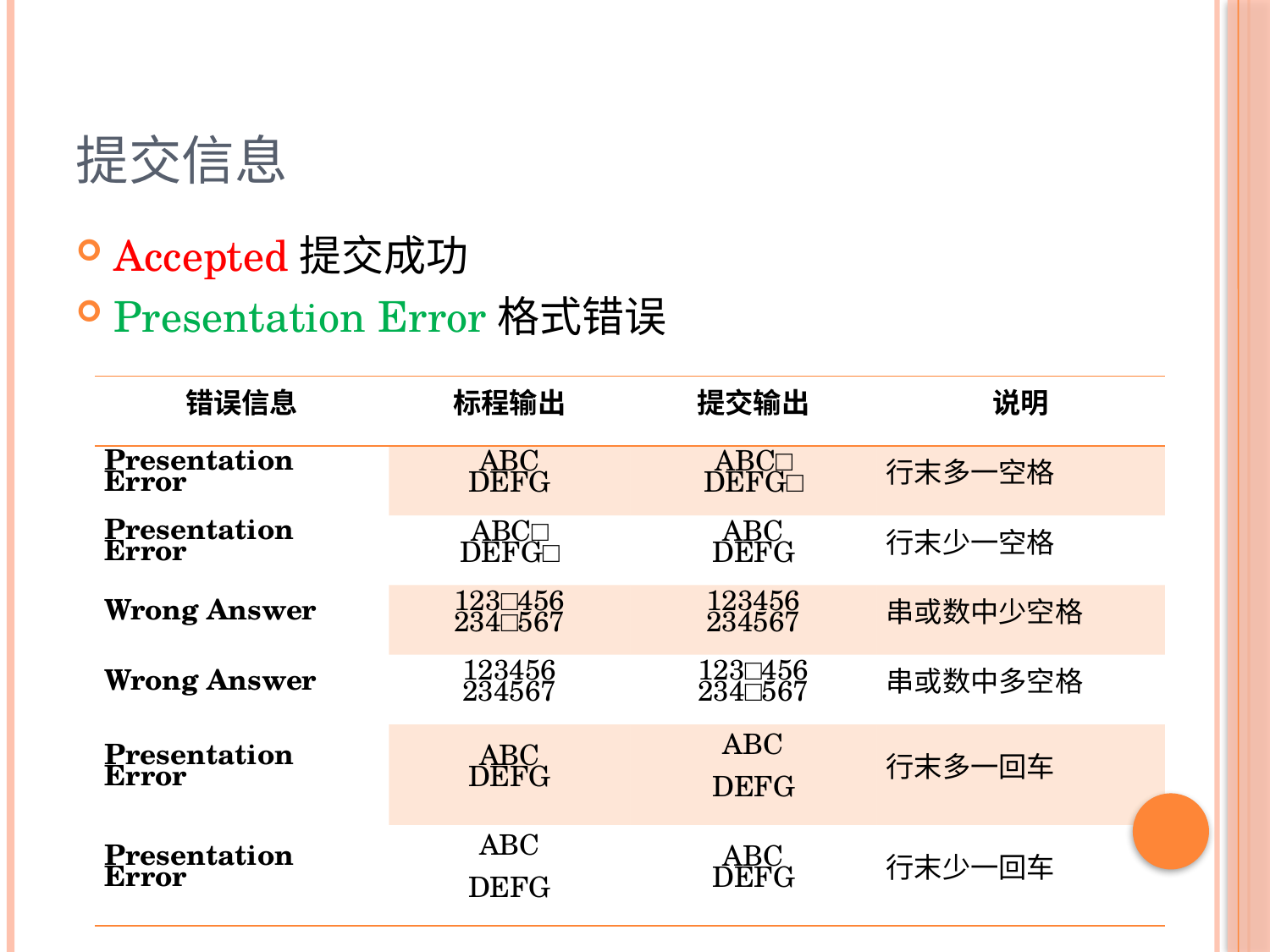

# 提交信息
Accepted提交成功
Presentation Error格式错误
| 错误信息 | 标程输出 | 提交输出 | 说明 |
| --- | --- | --- | --- |
| Presentation Error | ABC DEFG | ABC□ DEFG□ | 行末多一空格 |
| Presentation Error | ABC□ DEFG□ | ABC DEFG | 行末少一空格 |
| Wrong Answer | 123□456 234□567 | 123456 234567 | 串或数中少空格 |
| Wrong Answer | 123456 234567 | 123□456 234□567 | 串或数中多空格 |
| Presentation Error | ABC DEFG | ABC   DEFG | 行末多一回车 |
| Presentation Error | ABC   DEFG | ABC DEFG | 行末少一回车 |